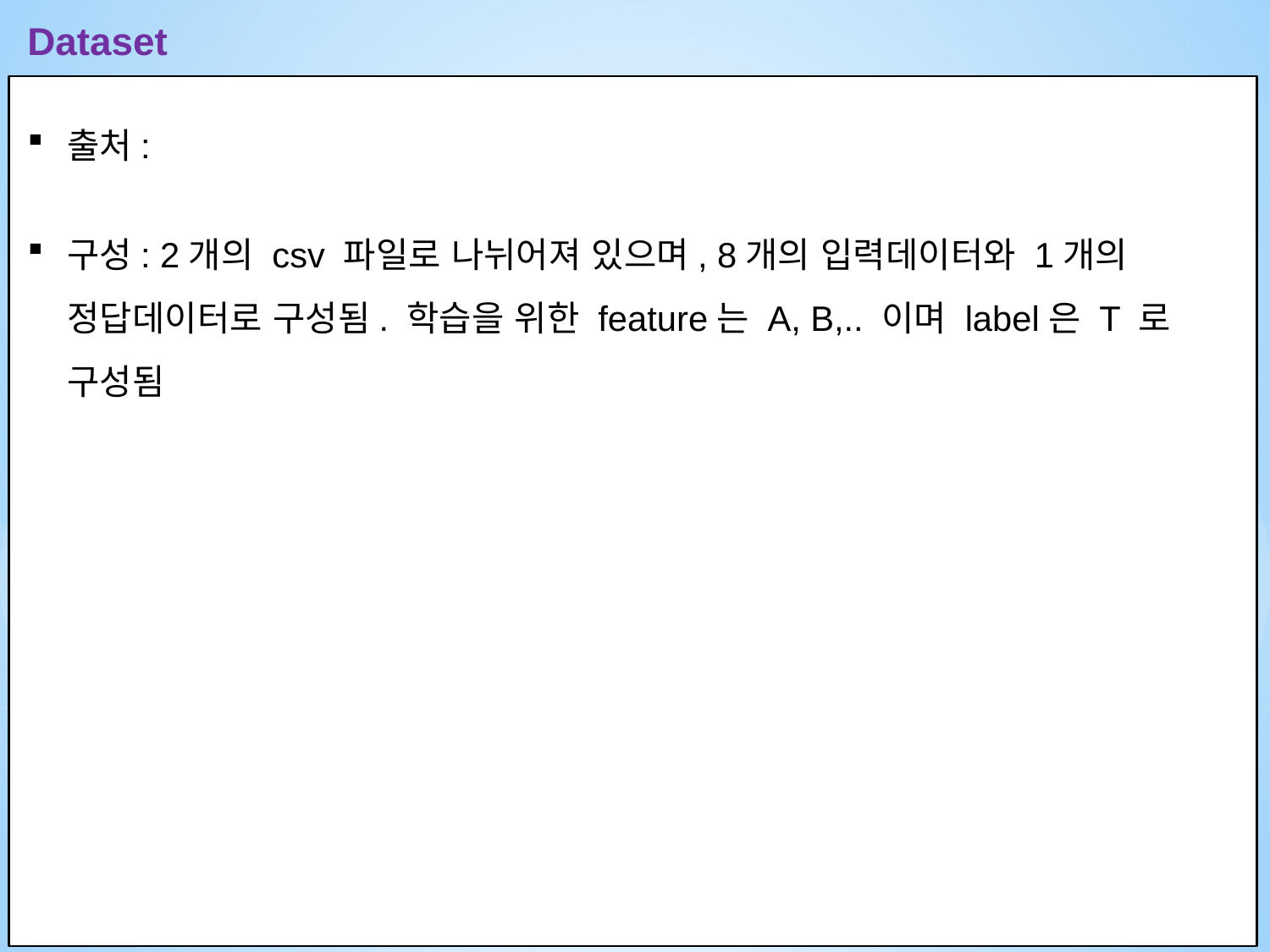

Dataset

출처:
구성: 2개의 csv 파일로 나뉘어져 있으며, 8개의 입력데이터와 1개의 정답데이터로 구성됨. 학습을 위한 feature는 A, B,.. 이며 label은 T 로 구성됨